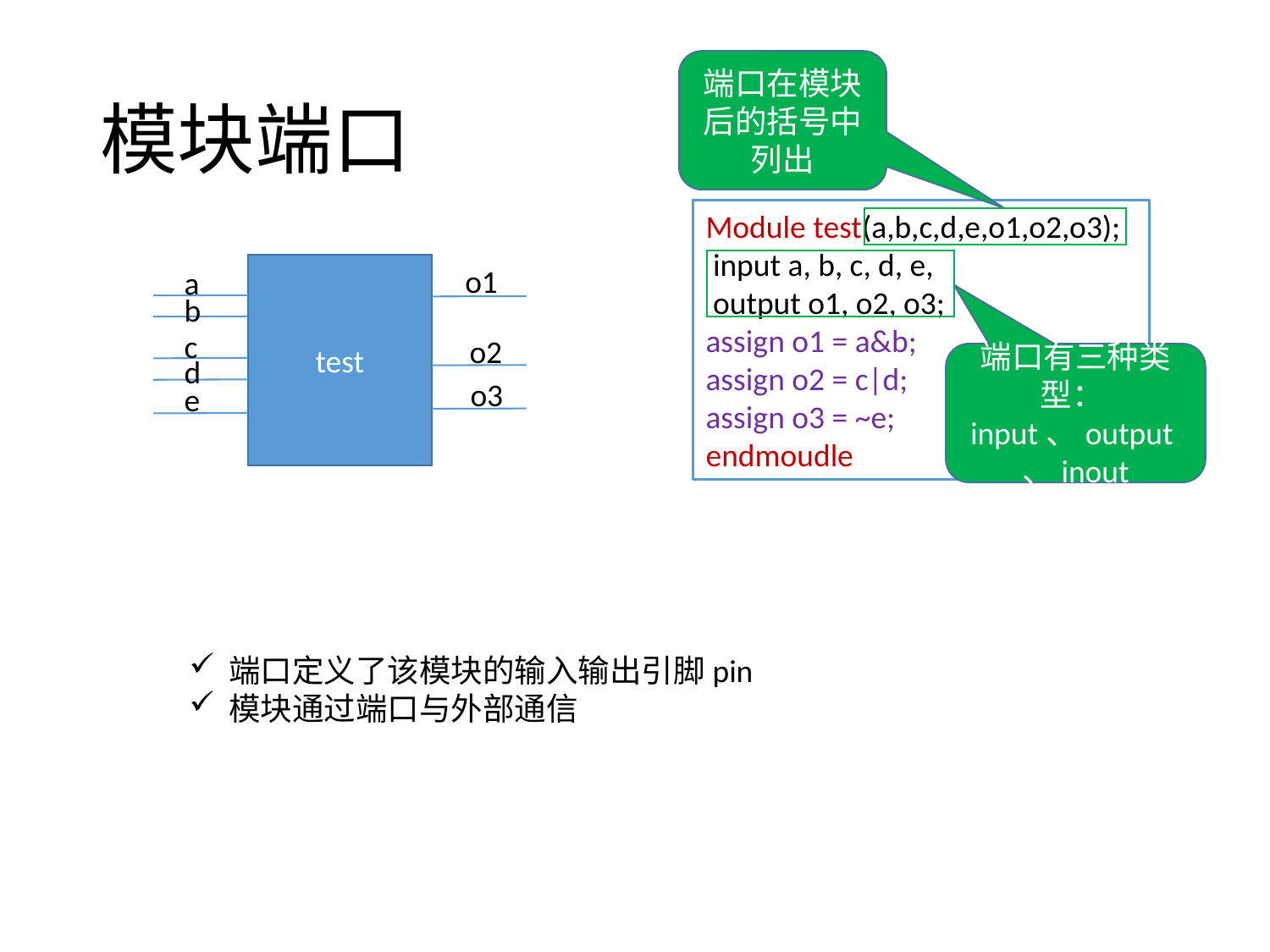

# 模块端口
端口在模块后的括号中列出
Module test(a,b,c,d,e,o1,o2,o3);
 input a, b, c, d, e,
 output o1, o2, o3;
assign o1 = a&b;
assign o2 = c|d;
assign o3 = ~e;
endmoudle

o1
test
a
b
c
o2
端口有三种类型：input、output、inout
d
o3
e
端口定义了该模块的输入输出引脚pin
模块通过端口与外部通信